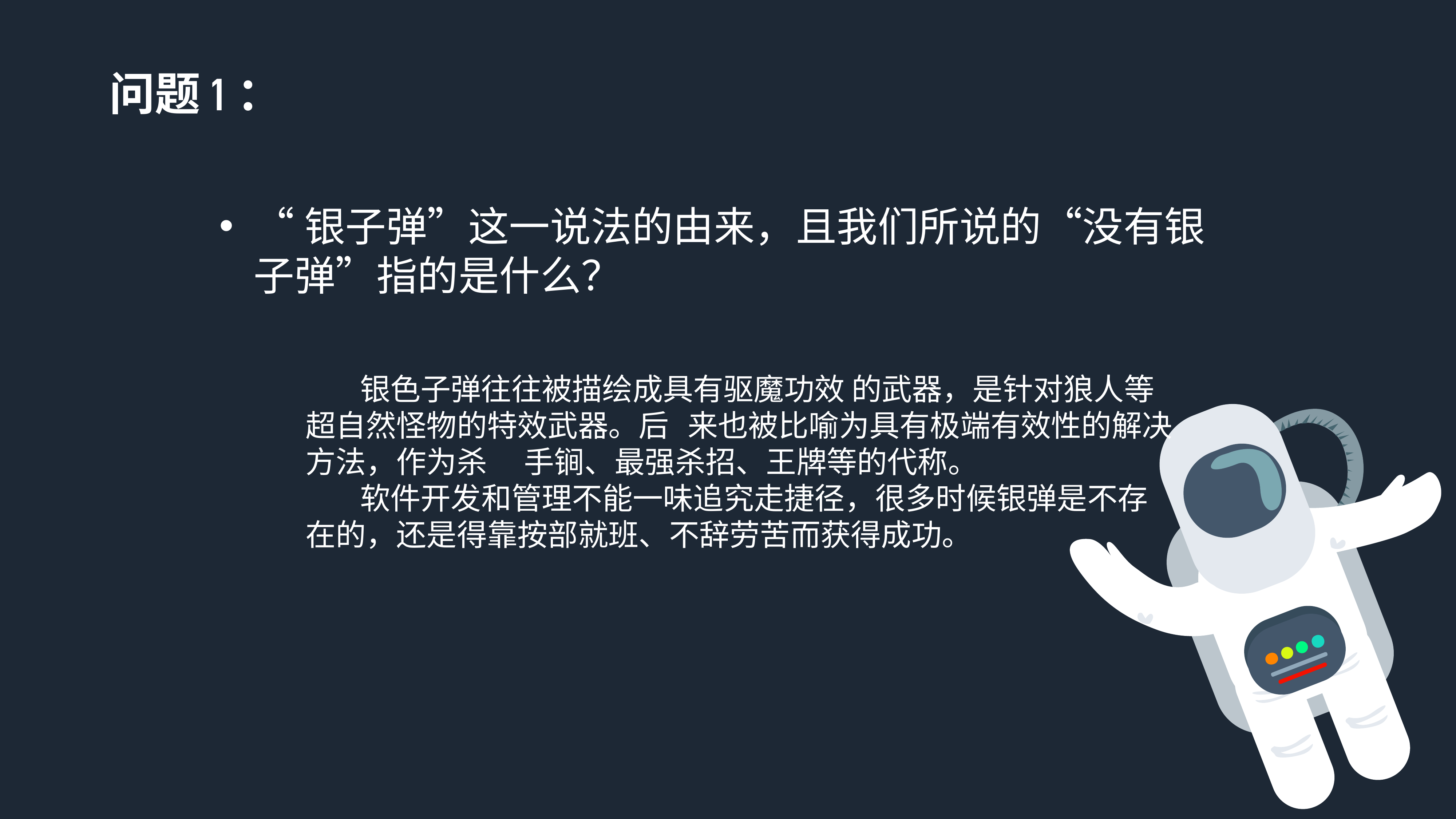

问题1：
“银子弹”这一说法的由来，且我们所说的“没有银子弹”指的是什么？

	银色子弹往往被描绘成具有驱魔功效	的武器，是针对狼人等超自然怪物的特效武器。后	来也被比喻为具有极端有效性的解决方法，作为杀	手锏、最强杀招、王牌等的代称。
	软件开发和管理不能一味追究走捷径，很多时候银弹是不存在的，还是得靠按部就班、不辞劳苦而获得成功。